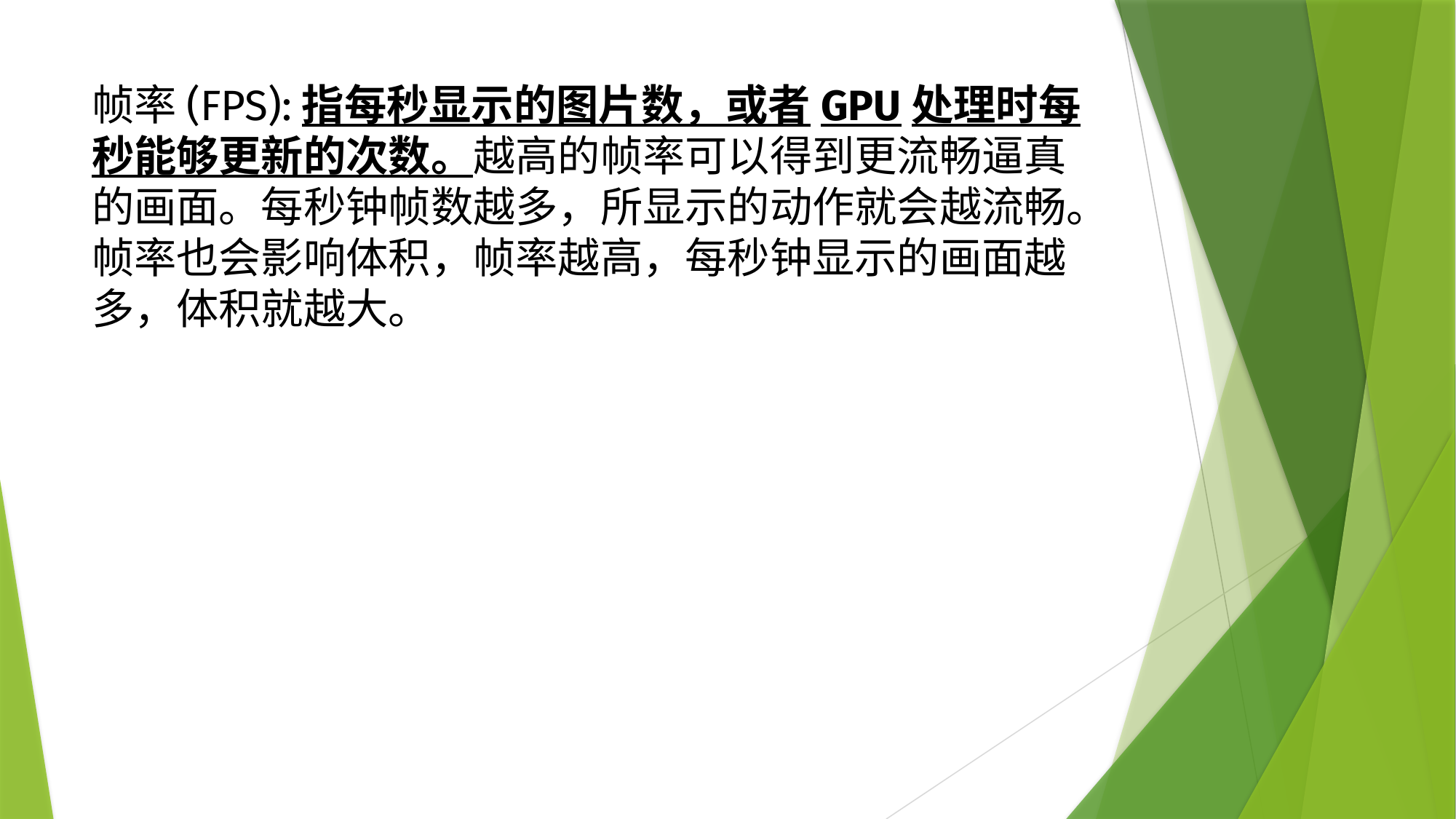

# 帧率(FPS):指每秒显示的图片数，或者GPU处理时每秒能够更新的次数。越高的帧率可以得到更流畅逼真的画面。每秒钟帧数越多，所显示的动作就会越流畅。帧率也会影响体积，帧率越高，每秒钟显示的画面越多，体积就越大。